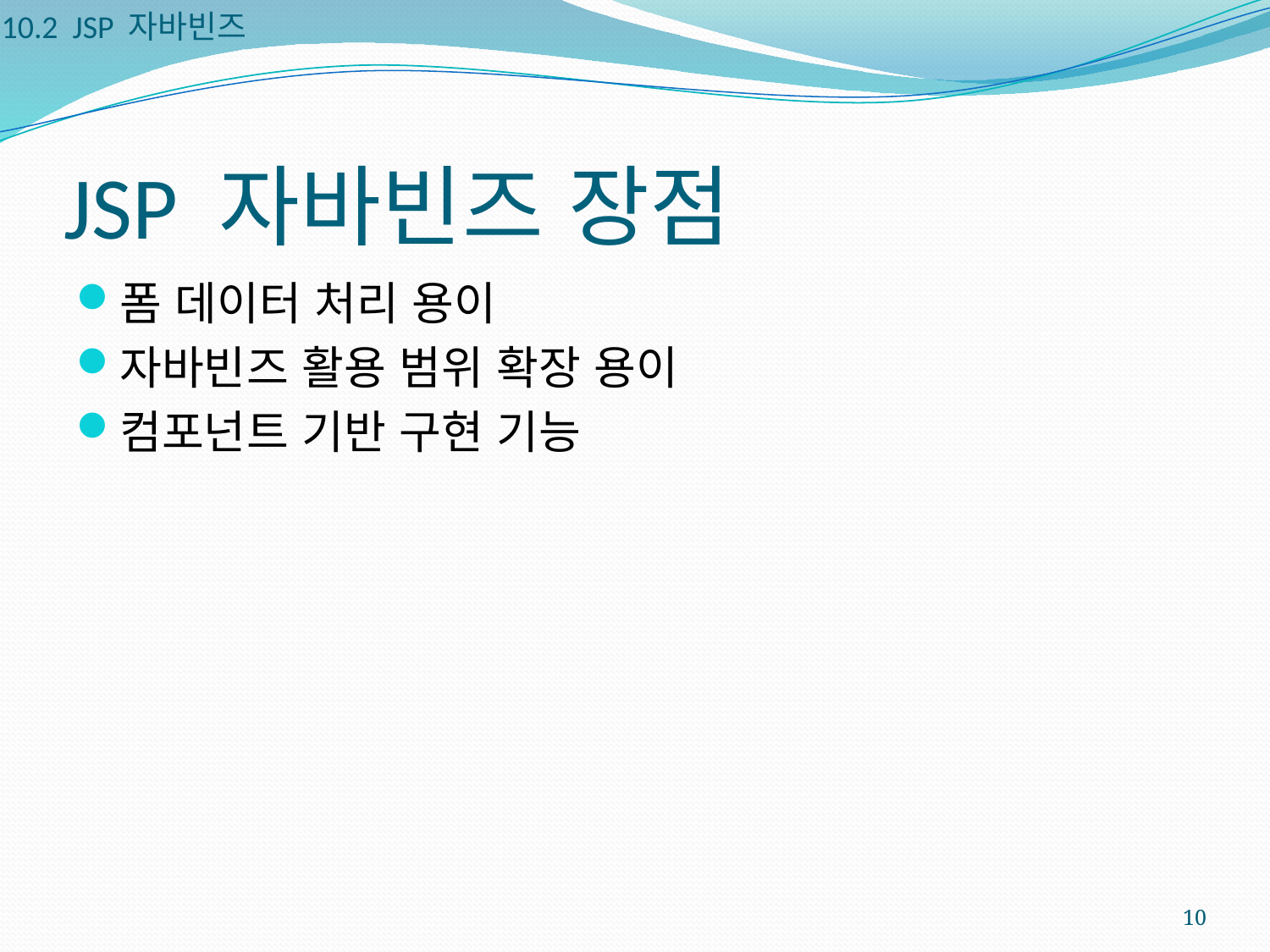

10.2  JSP 자바빈즈
# JSP 자바빈즈 장점
폼 데이터 처리 용이
자바빈즈 활용 범위 확장 용이
컴포넌트 기반 구현 기능
10